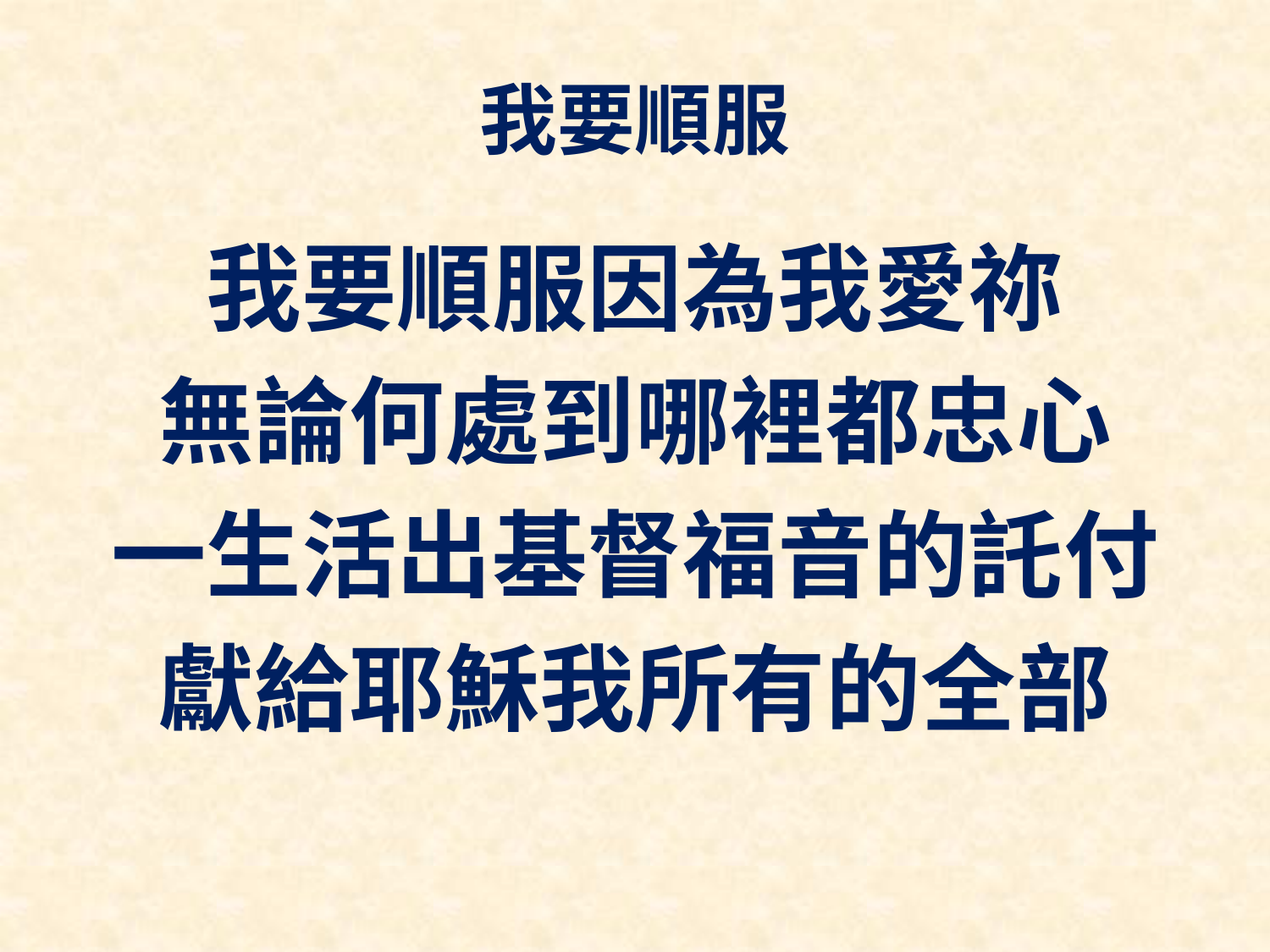

# 我要順服
我要順服因為我愛祢
無論何處到哪裡都忠心
一生活出基督福音的託付
獻給耶穌我所有的全部